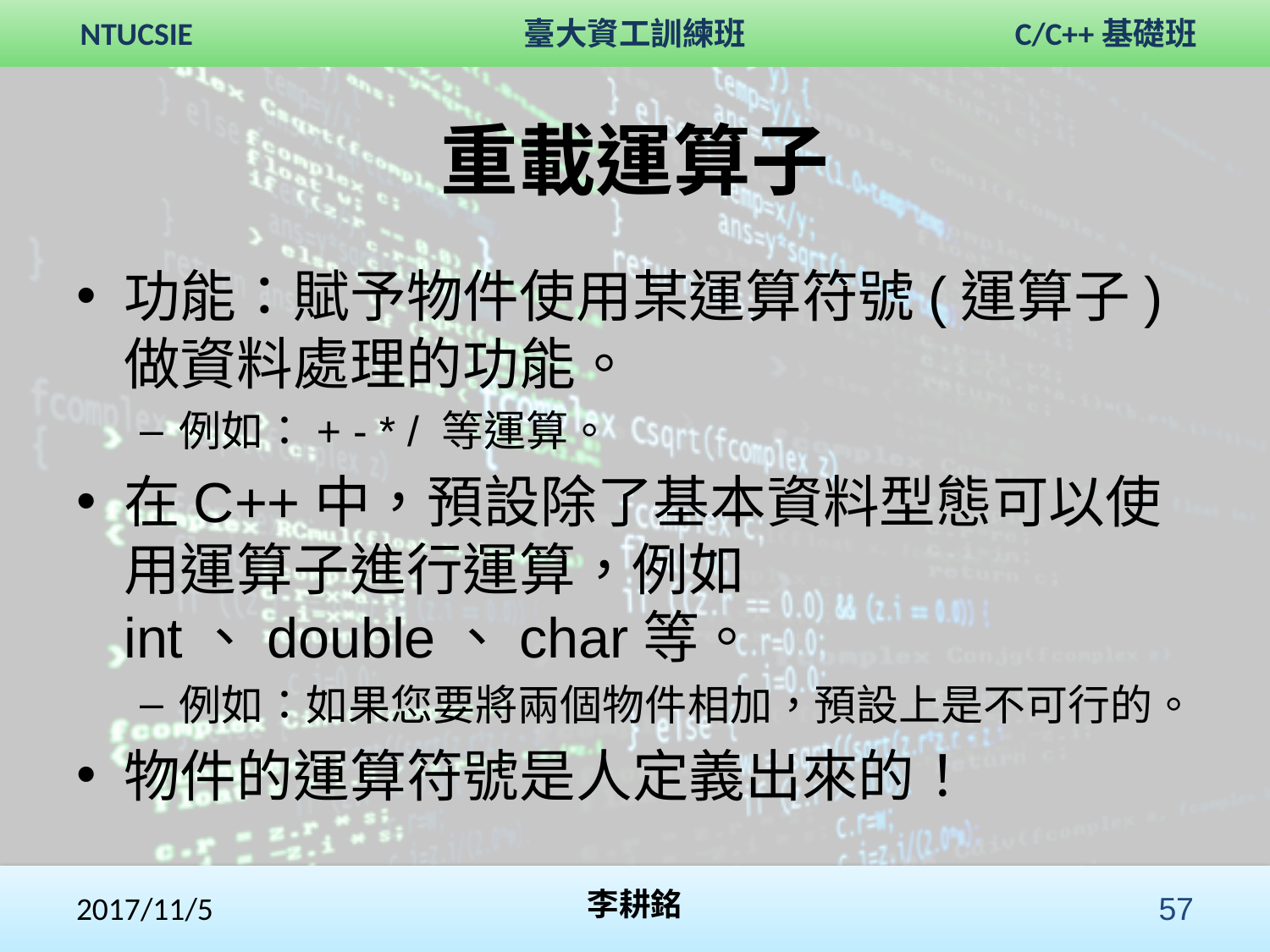

# 重載運算子
功能：賦予物件使用某運算符號(運算子)做資料處理的功能。
例如：+ - * / 等運算。
在C++中，預設除了基本資料型態可以使用運算子進行運算，例如int、double、char等。
例如：如果您要將兩個物件相加，預設上是不可行的。
物件的運算符號是人定義出來的！

2017/11/5
李耕銘
 57